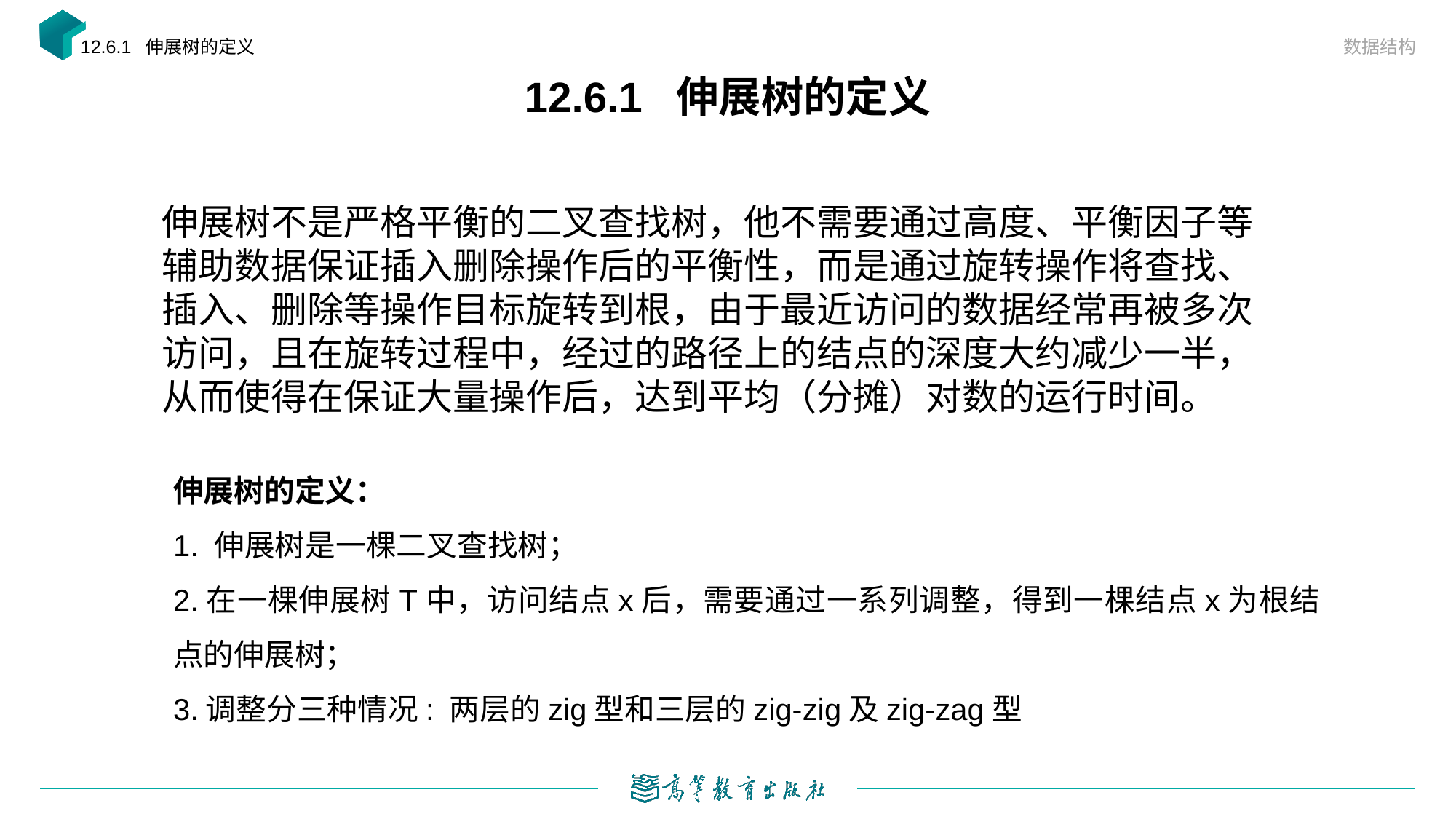

数据结构
12.6.1  伸展树的定义
# 12.6.1  伸展树的定义
伸展树不是严格平衡的二叉查找树，他不需要通过高度、平衡因子等辅助数据保证插入删除操作后的平衡性，而是通过旋转操作将查找、插入、删除等操作目标旋转到根，由于最近访问的数据经常再被多次访问，且在旋转过程中，经过的路径上的结点的深度大约减少一半，从而使得在保证大量操作后，达到平均（分摊）对数的运行时间。
伸展树的定义：
1. 伸展树是一棵二叉查找树；
2.在一棵伸展树T中，访问结点x后，需要通过一系列调整，得到一棵结点x为根结点的伸展树；
3.调整分三种情况: 两层的zig型和三层的zig-zig及zig-zag型